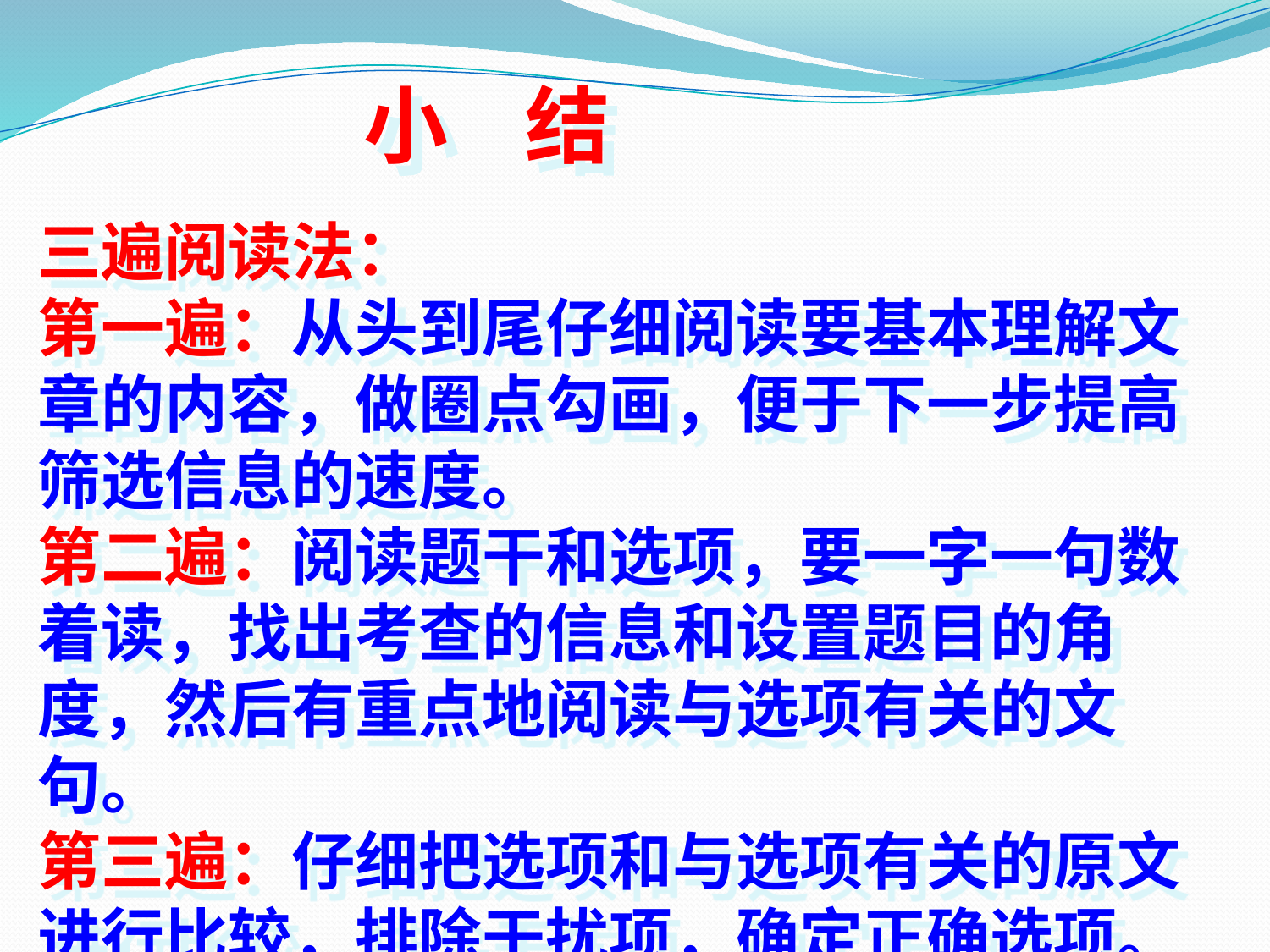

小    结
三遍阅读法：
第一遍：从头到尾仔细阅读要基本理解文章的内容，做圈点勾画，便于下一步提高筛选信息的速度。
第二遍：阅读题干和选项，要一字一句数着读，找出考查的信息和设置题目的角度，然后有重点地阅读与选项有关的文句。
第三遍：仔细把选项和与选项有关的原文进行比较，排除干扰项，确定正确选项。